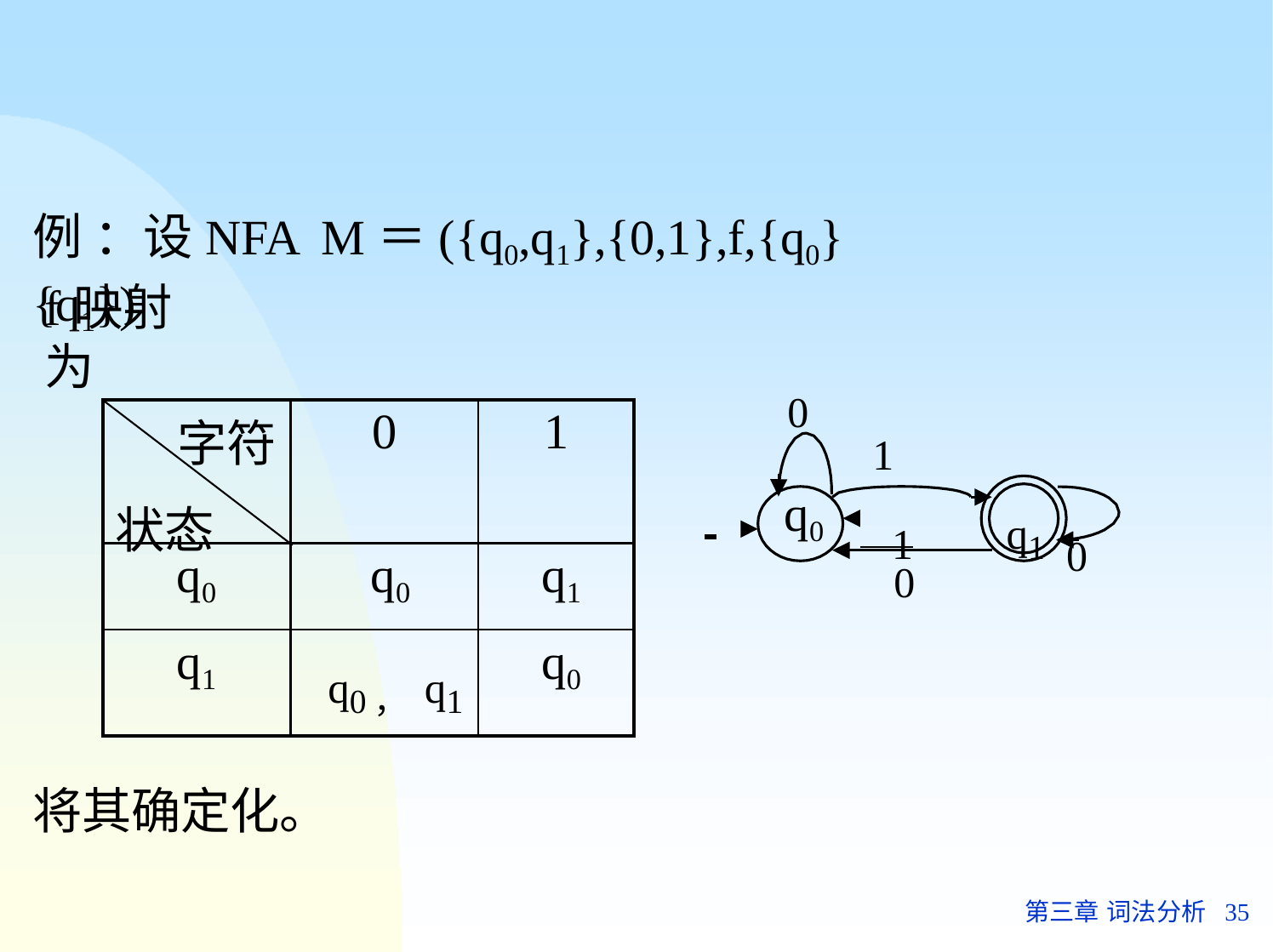

# 例：设NFA	M＝({q0,q1},{0,1},f,{q0}{q1})
f映射为
0
| 字符 状态 | 0 | 1 |
| --- | --- | --- |
| q0 | q0 | q1 |
| q1 | q0， q1 | q0 |

1
   1		q1

 		q0

0
0
将其确定化。
第三章 词法分析	35